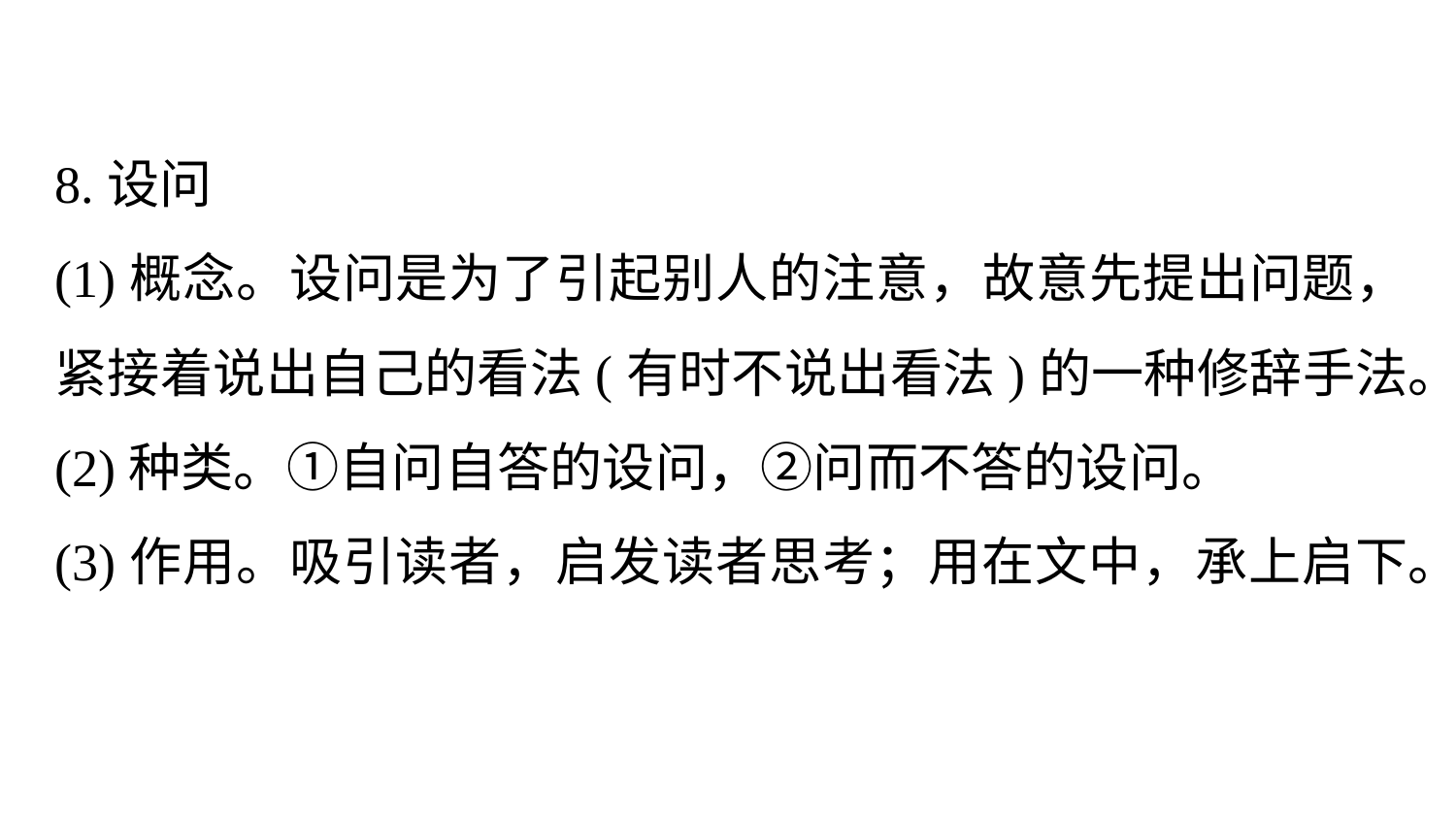

8.设问
(1)概念。设问是为了引起别人的注意，故意先提出问题，紧接着说出自己的看法(有时不说出看法)的一种修辞手法。
(2)种类。①自问自答的设问，②问而不答的设问。
(3)作用。吸引读者，启发读者思考；用在文中，承上启下。